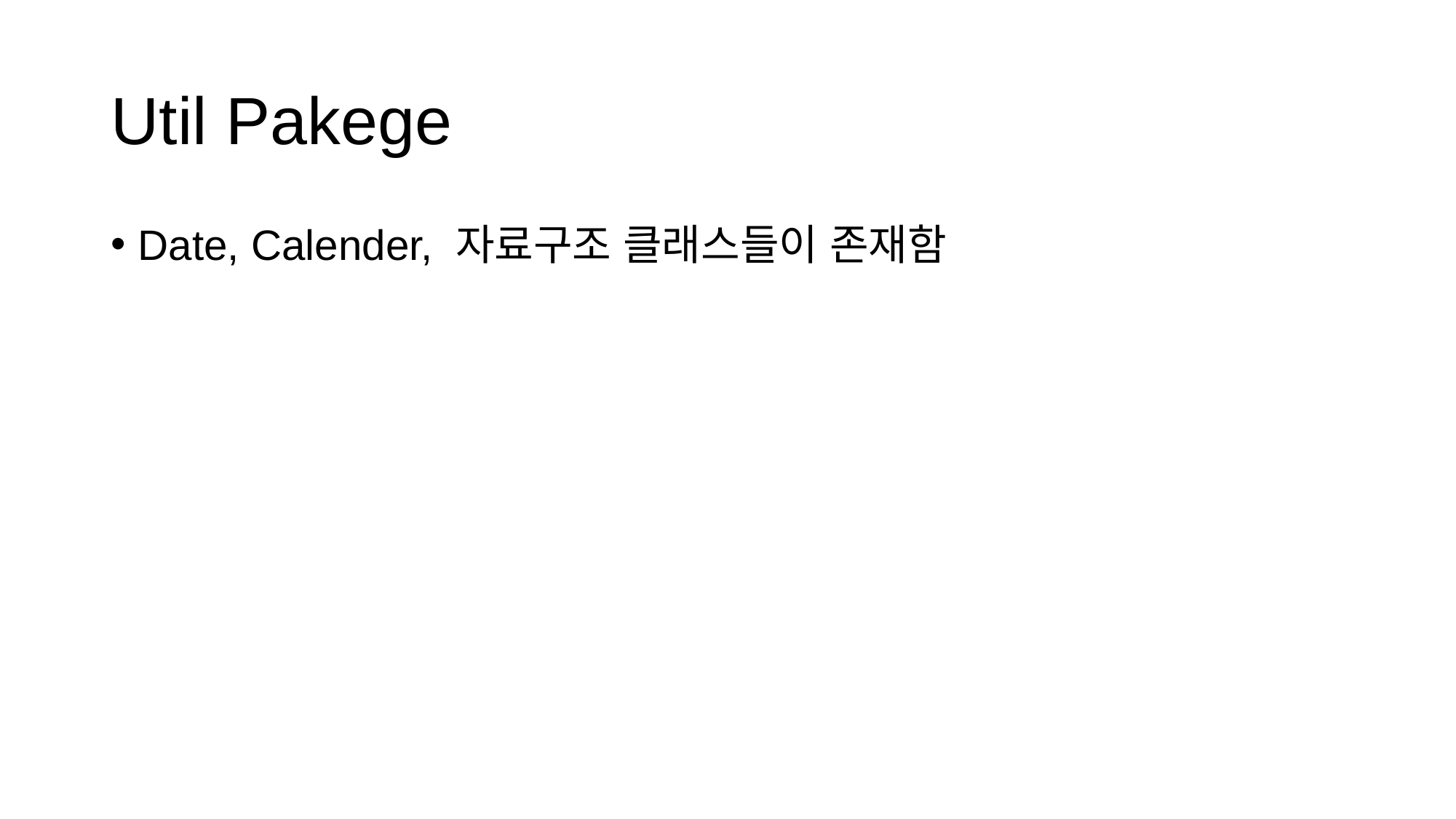

# Util Pakege
Date, Calender, 자료구조 클래스들이 존재함